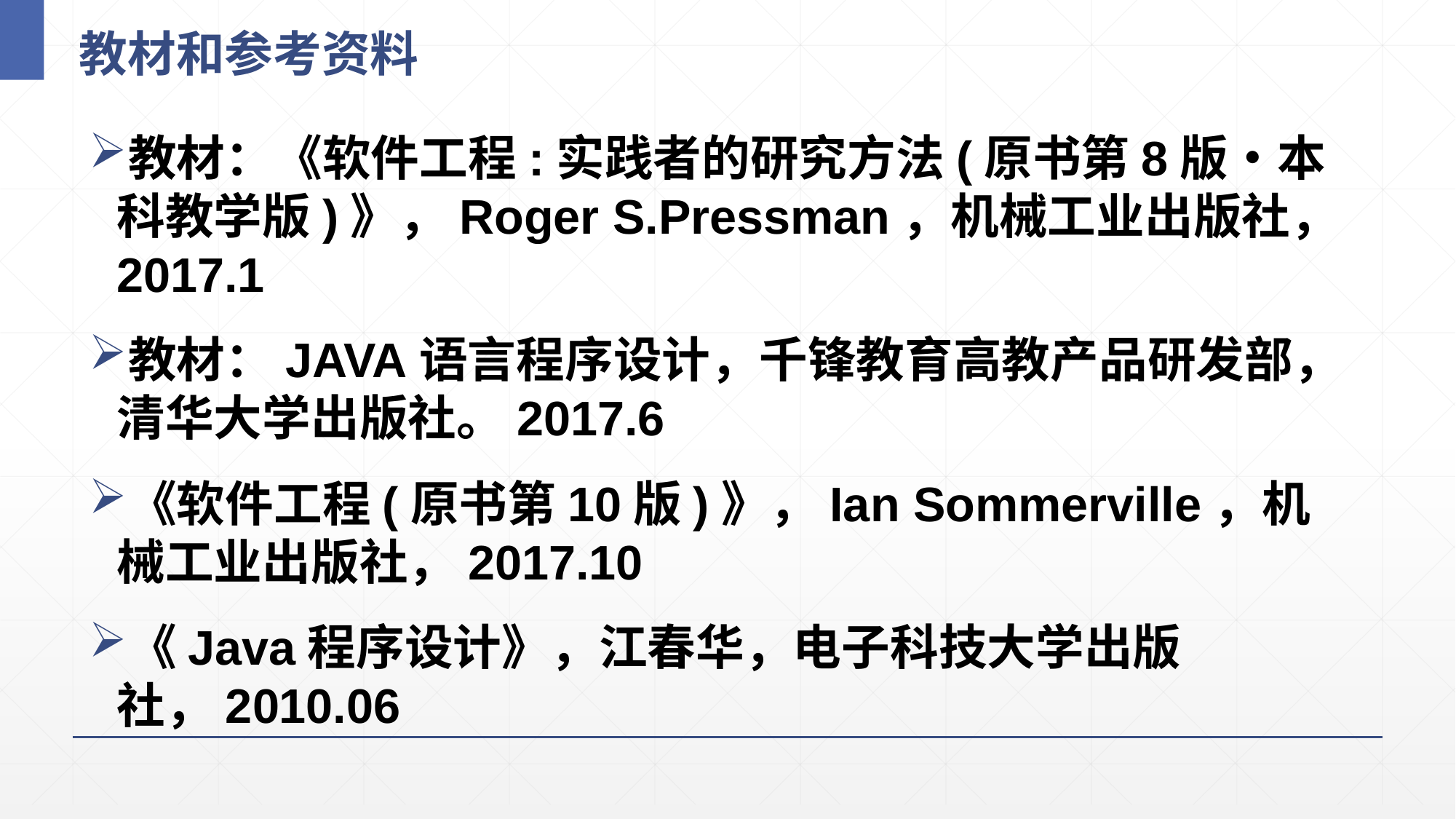

# 教材和参考资料
教材：《软件工程:实践者的研究方法(原书第8版•本科教学版)》，Roger S.Pressman，机械工业出版社，2017.1
教材：JAVA语言程序设计，千锋教育高教产品研发部，清华大学出版社。2017.6
《软件工程(原书第10版)》，Ian Sommerville，机械工业出版社，2017.10
《Java程序设计》，江春华，电子科技大学出版社，2010.06